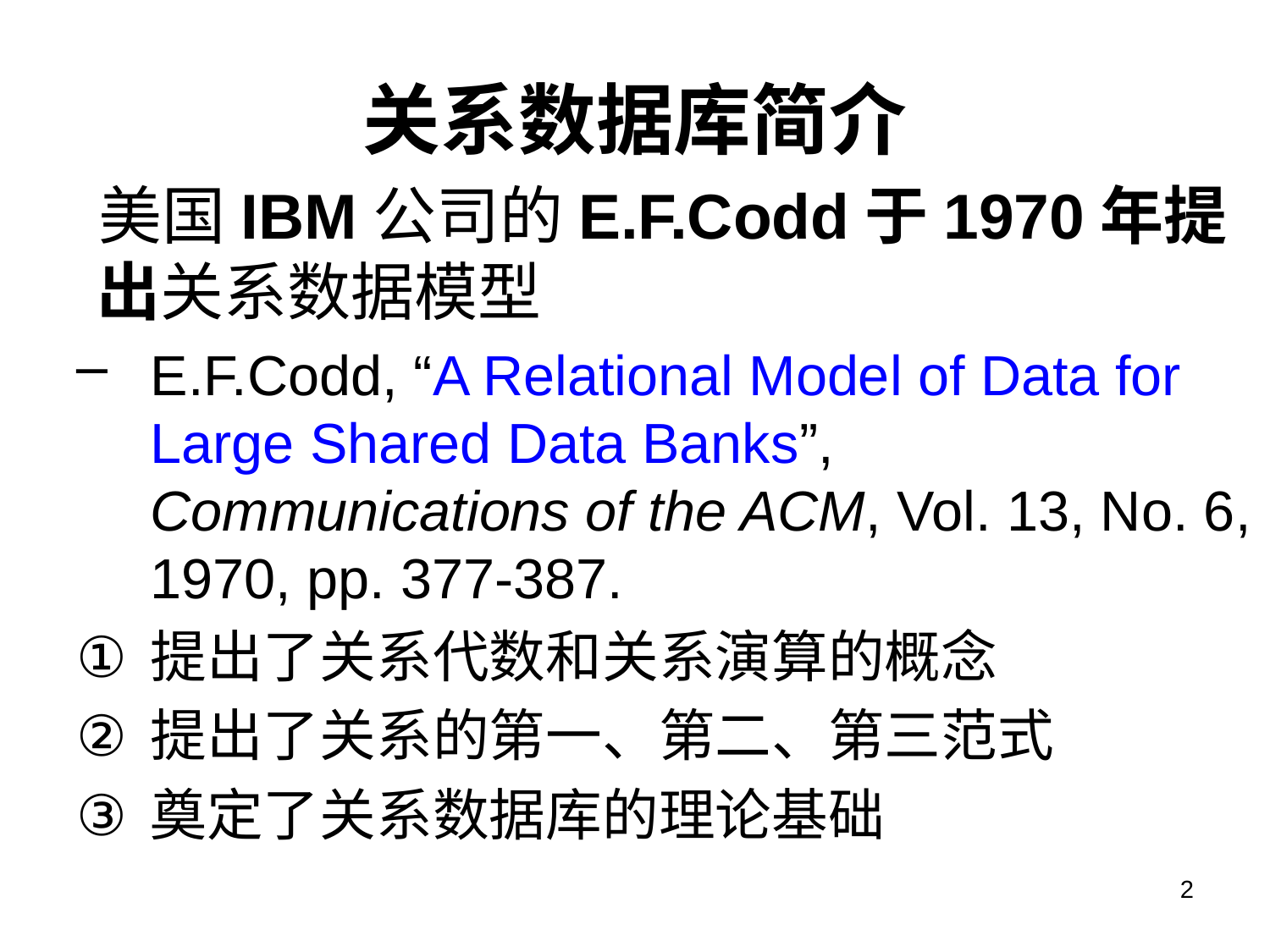

# 关系数据库简介
     美国IBM公司的E.F.Codd于1970年提出关系数据模型
E.F.Codd, “A Relational Model of Data for Large Shared Data Banks”, Communications of the ACM, Vol. 13, No. 6, 1970, pp. 377-387.
提出了关系代数和关系演算的概念
提出了关系的第一、第二、第三范式
奠定了关系数据库的理论基础
2